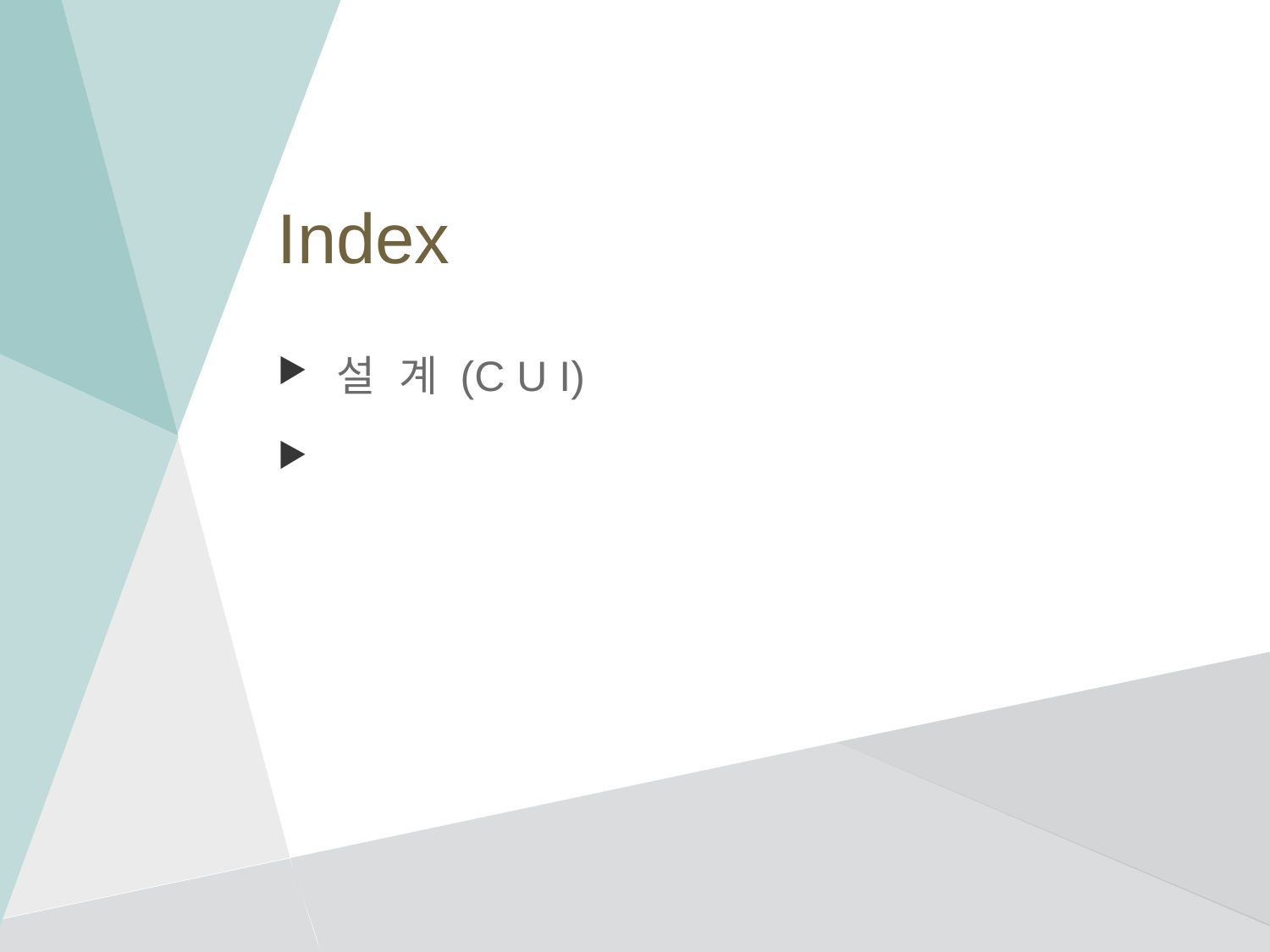

# Index
 설  계 (C U I)